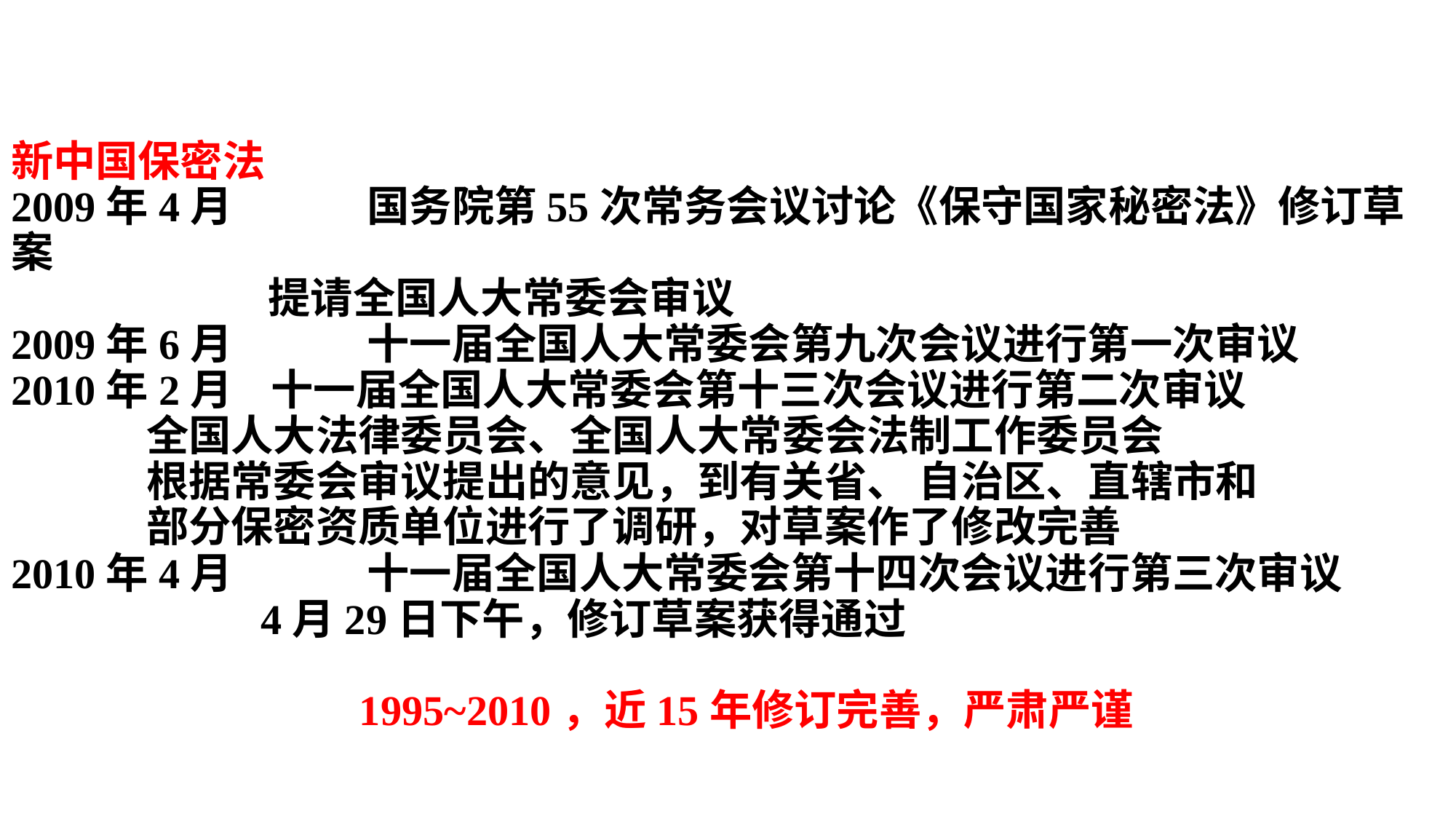

新中国保密法
2009年4月	   国务院第55次常务会议讨论《保守国家秘密法》修订草案
		   提请全国人大常委会审议
2009年6月	   十一届全国人大常委会第九次会议进行第一次审议
2010年2月    十一届全国人大常委会第十三次会议进行第二次审议
             全国人大法律委员会、全国人大常委会法制工作委员会
             根据常委会审议提出的意见，到有关省、 自治区、直辖市和
             部分保密资质单位进行了调研，对草案作了修改完善
2010年4月	   十一届全国人大常委会第十四次会议进行第三次审议
		   4月29日下午，修订草案获得通过

			  1995~2010，近15年修订完善，严肃严谨